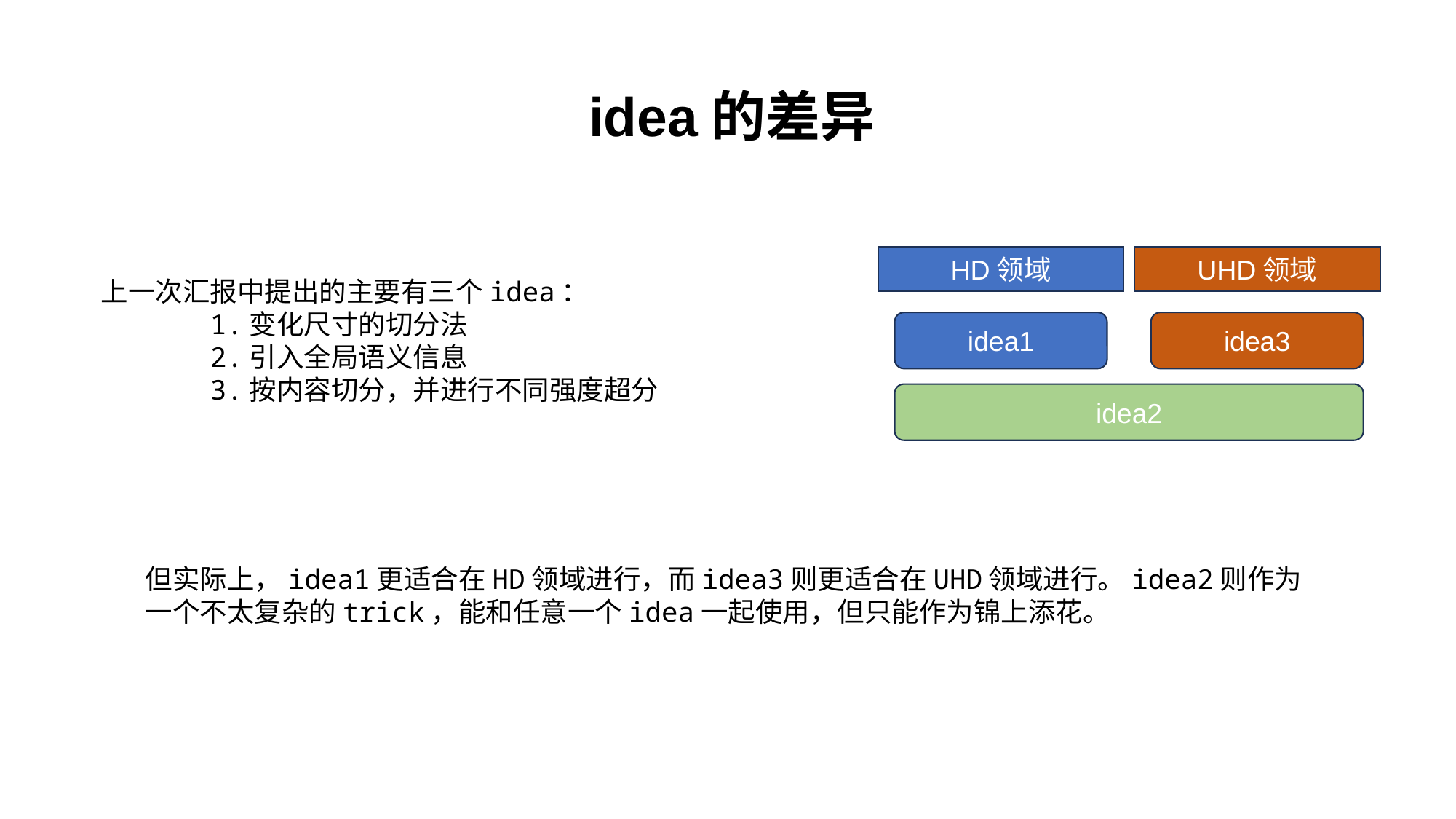

idea的差异
UHD领域
HD领域
上一次汇报中提出的主要有三个idea：
	1.变化尺寸的切分法
	2.引入全局语义信息
	3.按内容切分，并进行不同强度超分
idea1
idea3
idea2
但实际上，idea1更适合在HD领域进行，而idea3则更适合在UHD领域进行。idea2则作为一个不太复杂的trick，能和任意一个idea一起使用，但只能作为锦上添花。